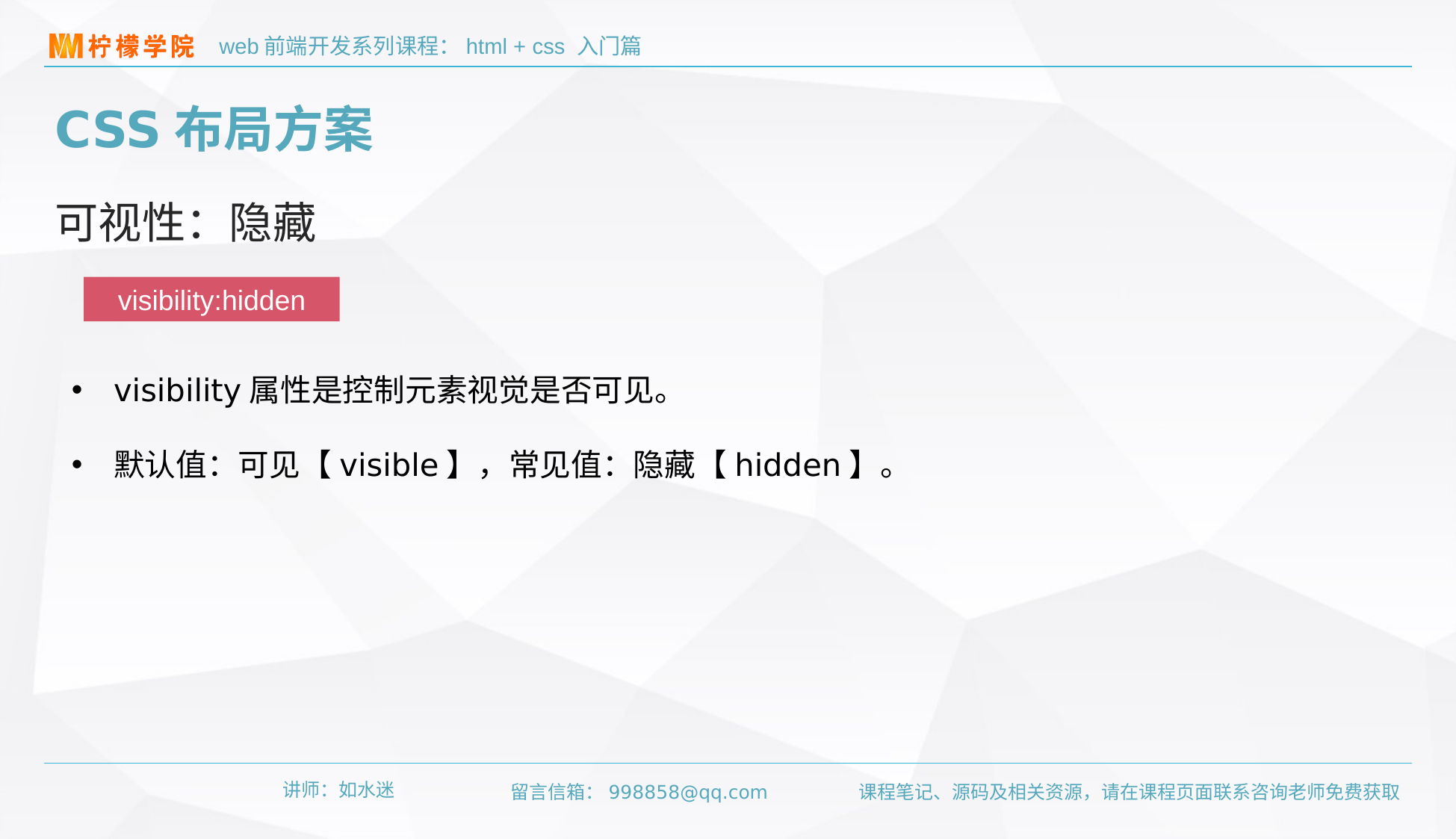

CSS布局方案
可视性：隐藏
visibility:hidden
visibility属性是控制元素视觉是否可见。
默认值：可见【visible】，常见值：隐藏【hidden】。